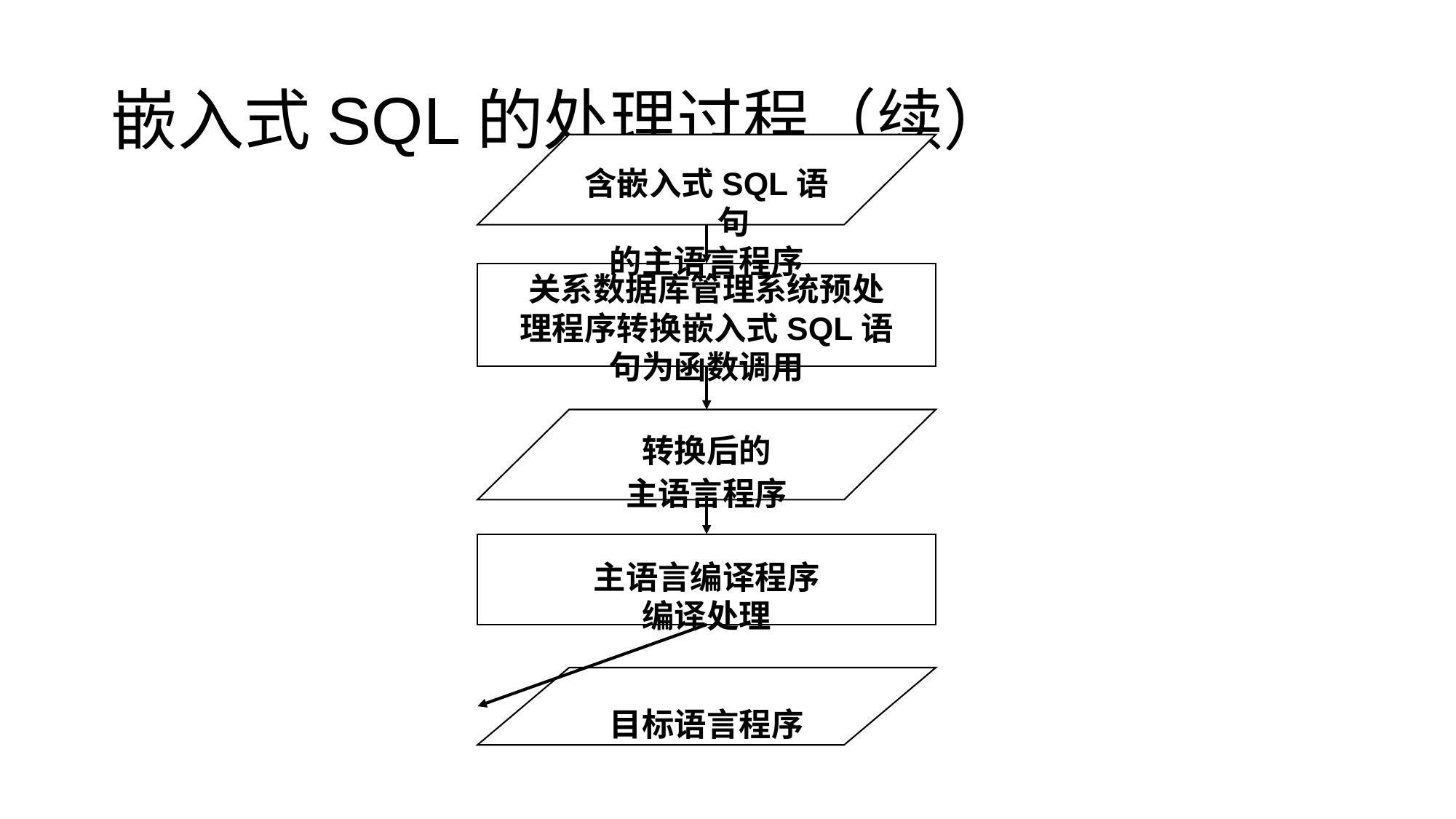

嵌入式SQL的处理过程（续）
含嵌入式SQL语句
的主语言程序
关系数据库管理系统预处
理程序转换嵌入式SQL语
句为函数调用
转换后的
主语言程序
主语言编译程序
编译处理
目标语言程序